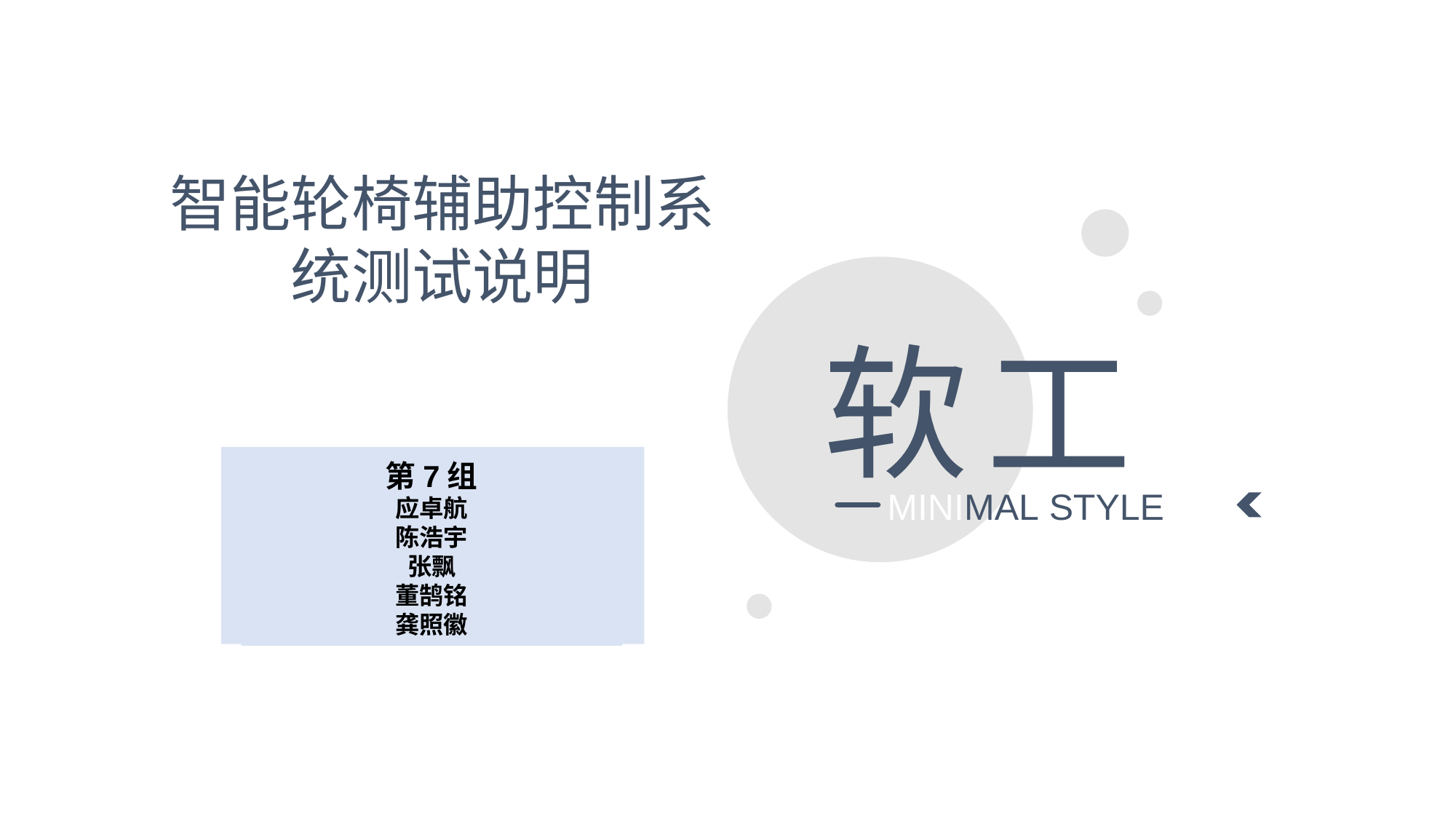

智能轮椅辅助控制系统测试说明

软
工

第7组
应卓航
陈浩宇
张飘
董鹄铭
龚照徽
MINIMAL STYLE